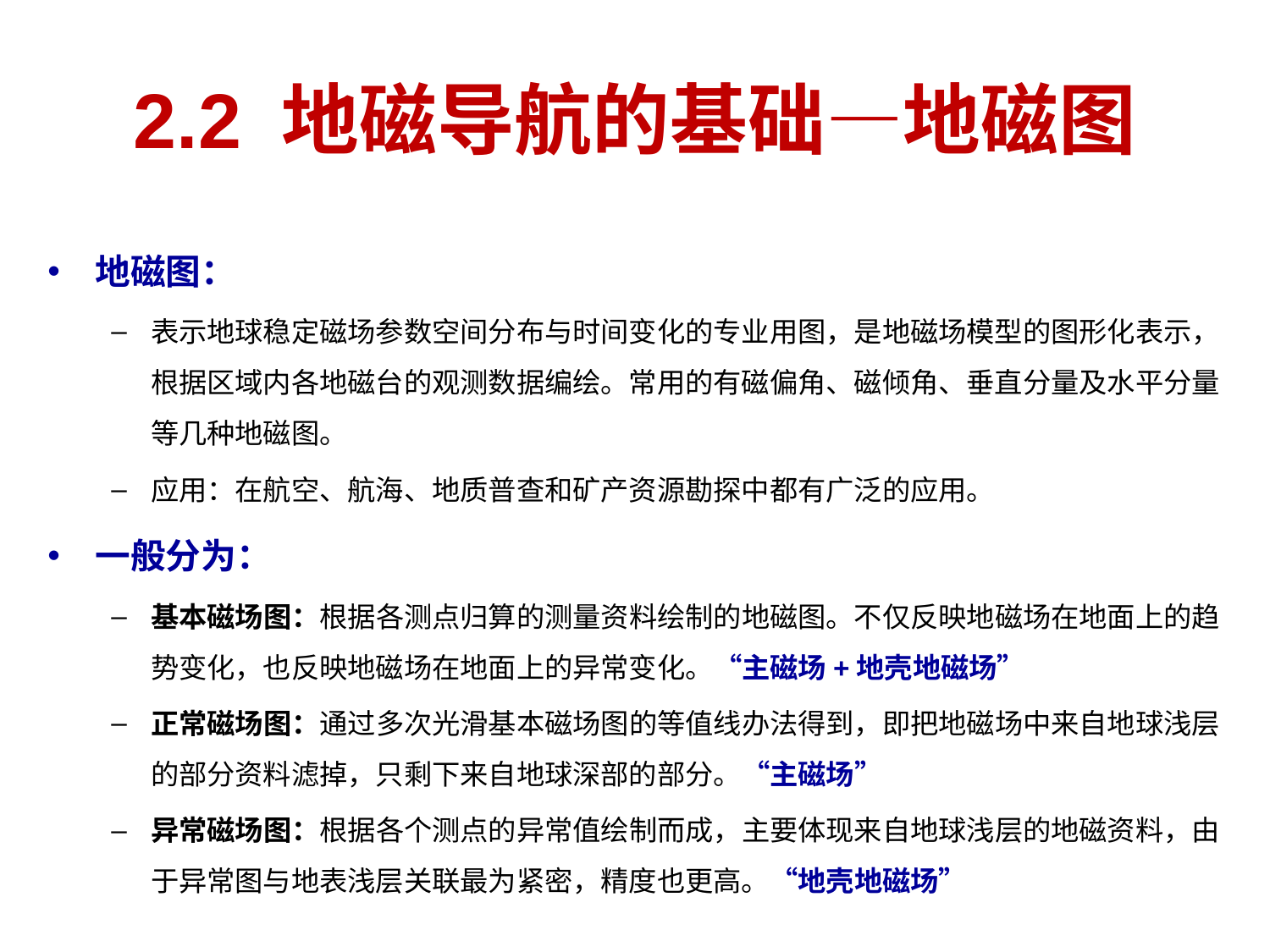

# 2.2 地磁导航的基础—地磁图
地磁图：
表示地球稳定磁场参数空间分布与时间变化的专业用图，是地磁场模型的图形化表示，根据区域内各地磁台的观测数据编绘。常用的有磁偏角、磁倾角、垂直分量及水平分量等几种地磁图。
应用：在航空、航海、地质普查和矿产资源勘探中都有广泛的应用。
一般分为：
基本磁场图：根据各测点归算的测量资料绘制的地磁图。不仅反映地磁场在地面上的趋势变化，也反映地磁场在地面上的异常变化。“主磁场+地壳地磁场”
正常磁场图：通过多次光滑基本磁场图的等值线办法得到，即把地磁场中来自地球浅层的部分资料滤掉，只剩下来自地球深部的部分。“主磁场”
异常磁场图：根据各个测点的异常值绘制而成，主要体现来自地球浅层的地磁资料，由于异常图与地表浅层关联最为紧密，精度也更高。“地壳地磁场”